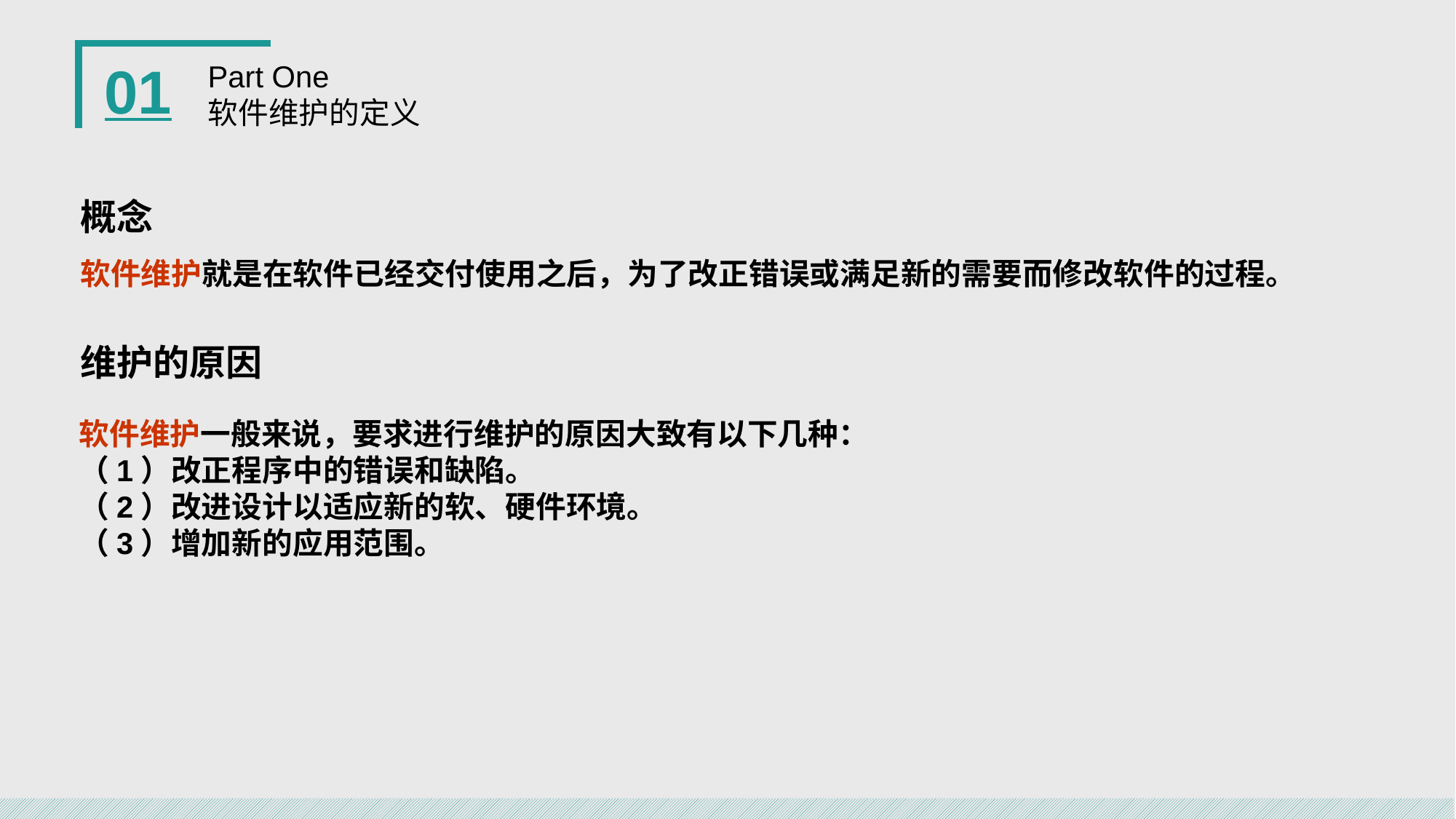

01
Part One
软件维护的定义
概念
软件维护就是在软件已经交付使用之后，为了改正错误或满足新的需要而修改软件的过程。
维护的原因
软件维护一般来说，要求进行维护的原因大致有以下几种：
（1）改正程序中的错误和缺陷。
（2）改进设计以适应新的软、硬件环境。
（3）增加新的应用范围。